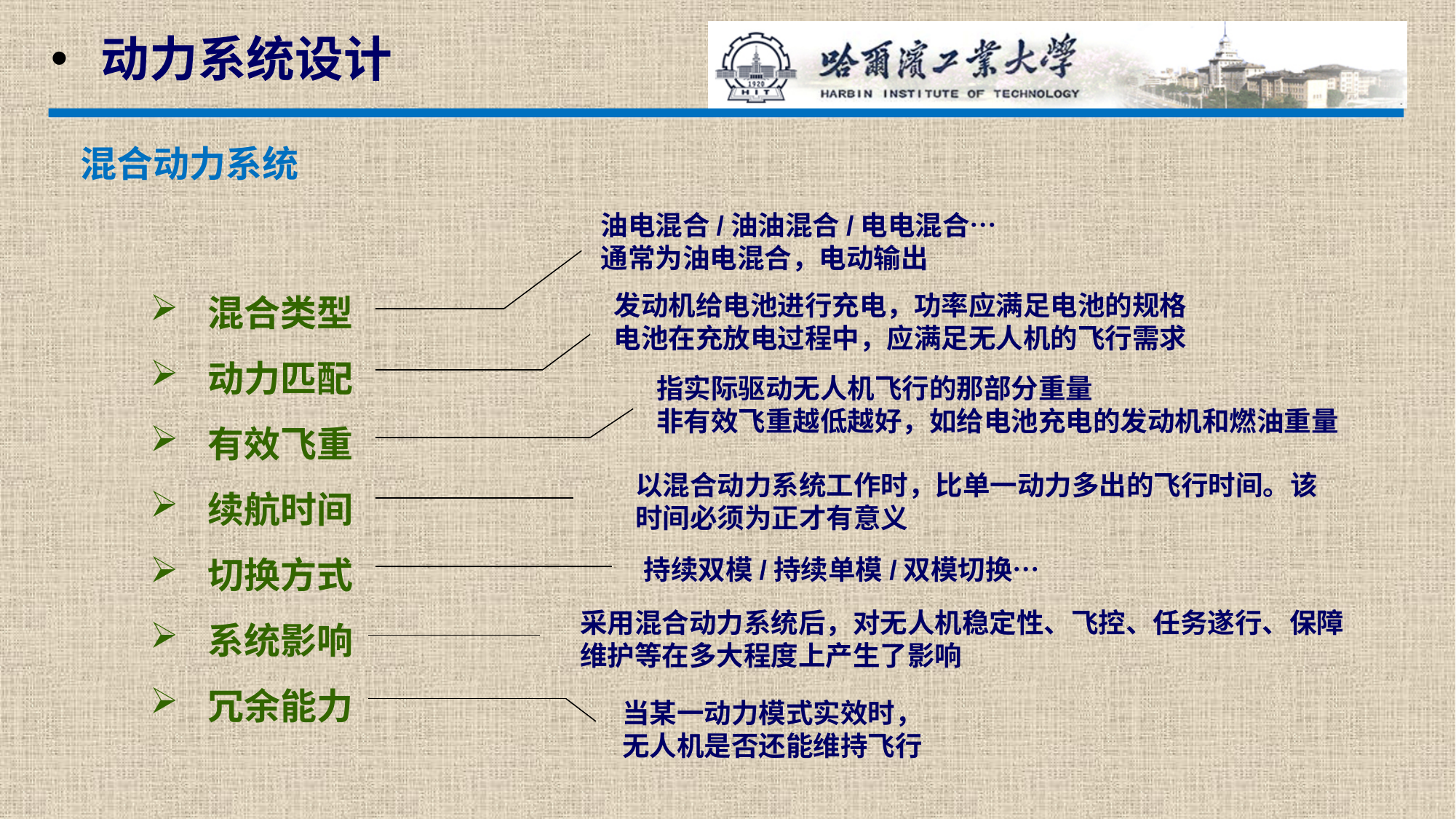

动力系统设计
混合动力系统
油电混合/油油混合/电电混合…
通常为油电混合，电动输出
 混合类型
 动力匹配
 有效飞重
 续航时间
 切换方式
 系统影响
 冗余能力
发动机给电池进行充电，功率应满足电池的规格
电池在充放电过程中，应满足无人机的飞行需求
指实际驱动无人机飞行的那部分重量
非有效飞重越低越好，如给电池充电的发动机和燃油重量
以混合动力系统工作时，比单一动力多出的飞行时间。该时间必须为正才有意义
持续双模/持续单模/双模切换…
采用混合动力系统后，对无人机稳定性、飞控、任务遂行、保障维护等在多大程度上产生了影响
当某一动力模式实效时，
无人机是否还能维持飞行